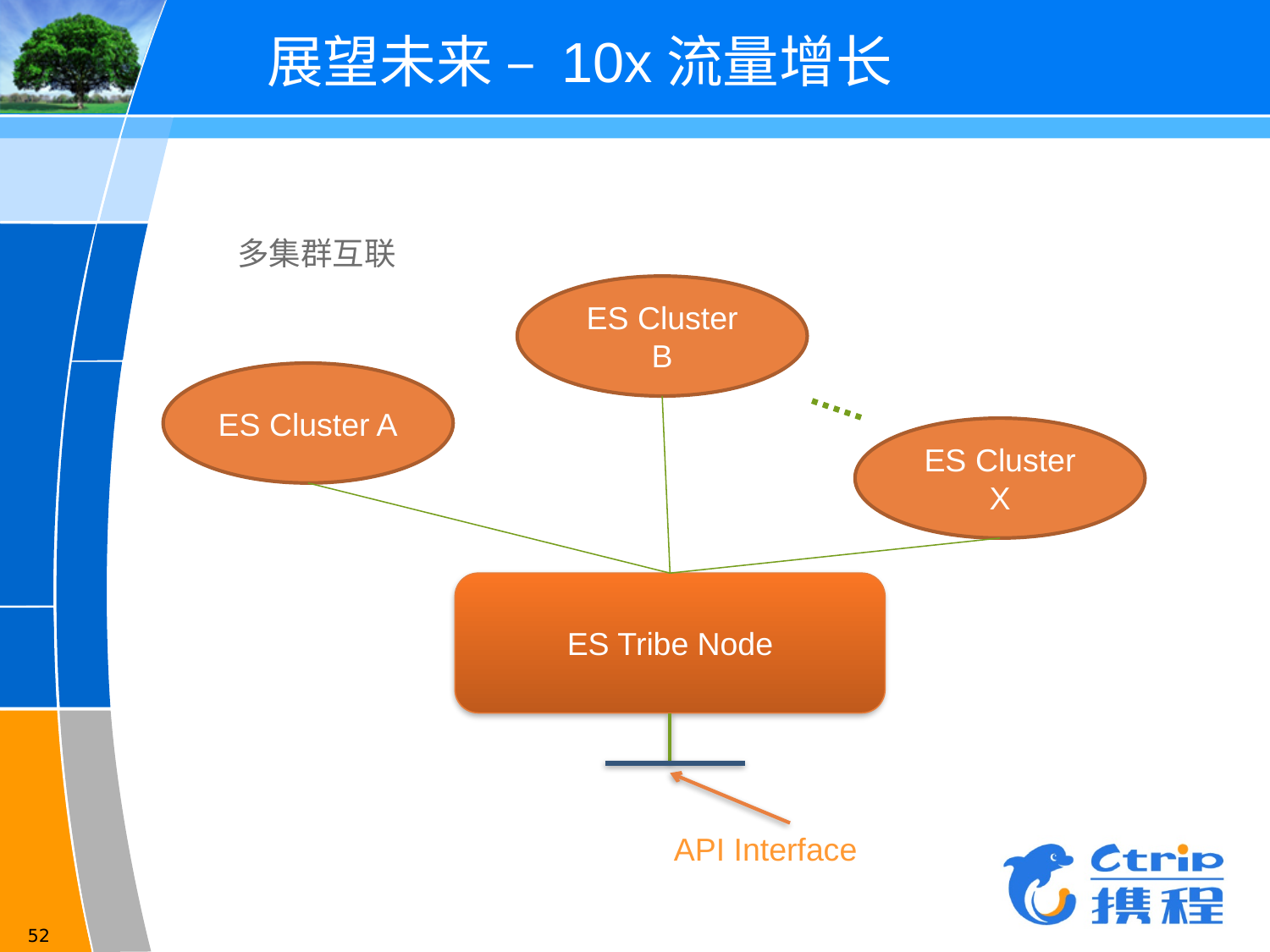

# 展望未来 – 10x流量增长
多集群互联
ES Cluster B
ES Cluster A
ES Cluster X
ES Tribe Node
API Interface
52